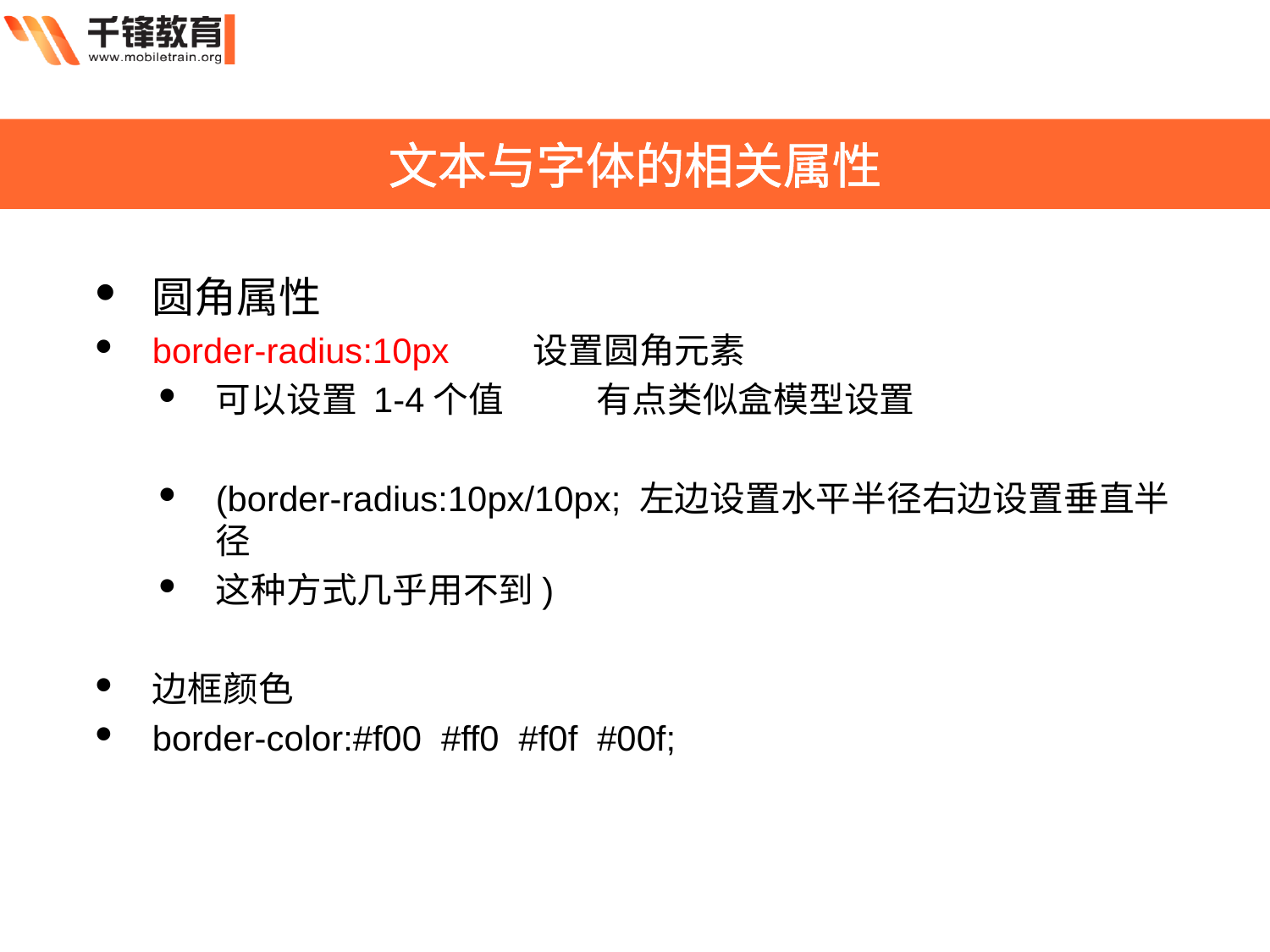

文本与字体的相关属性
圆角属性
border-radius:10px 	设置圆角元素
可以设置 1-4个值 	有点类似盒模型设置

(border-radius:10px/10px; 左边设置水平半径右边设置垂直半径
这种方式几乎用不到)

边框颜色
border-color:#f00  #ff0  #f0f  #00f;